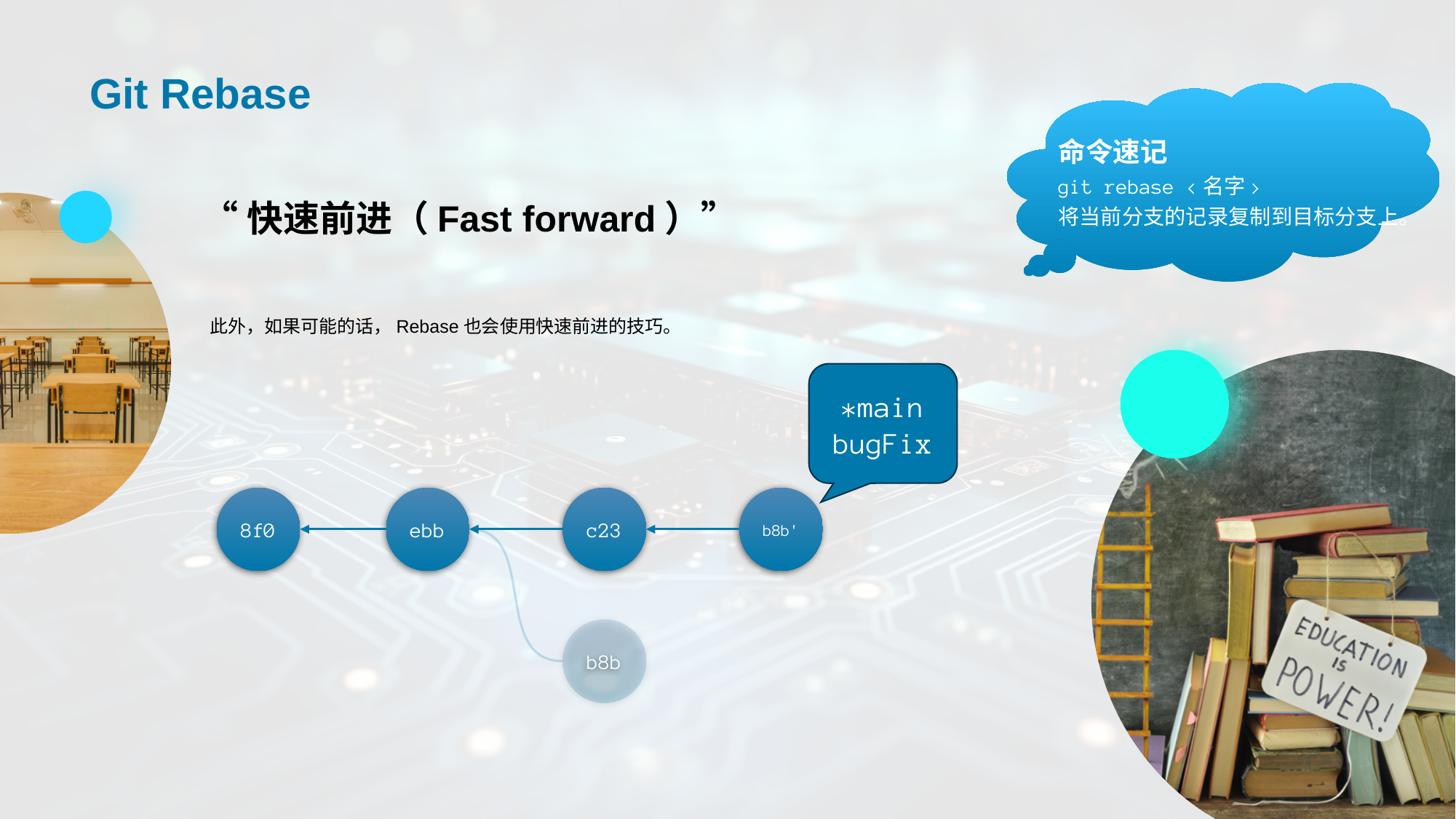

# Git Rebase

命令速记
git rebase <名字>
将当前分支的记录复制到目标分支上。
“快速前进（Fast forward）”

此外，如果可能的话，Rebase也会使用快速前进的技巧。

*main
bugFix
*main
b8b'
8f0
ebb
c23
b8b